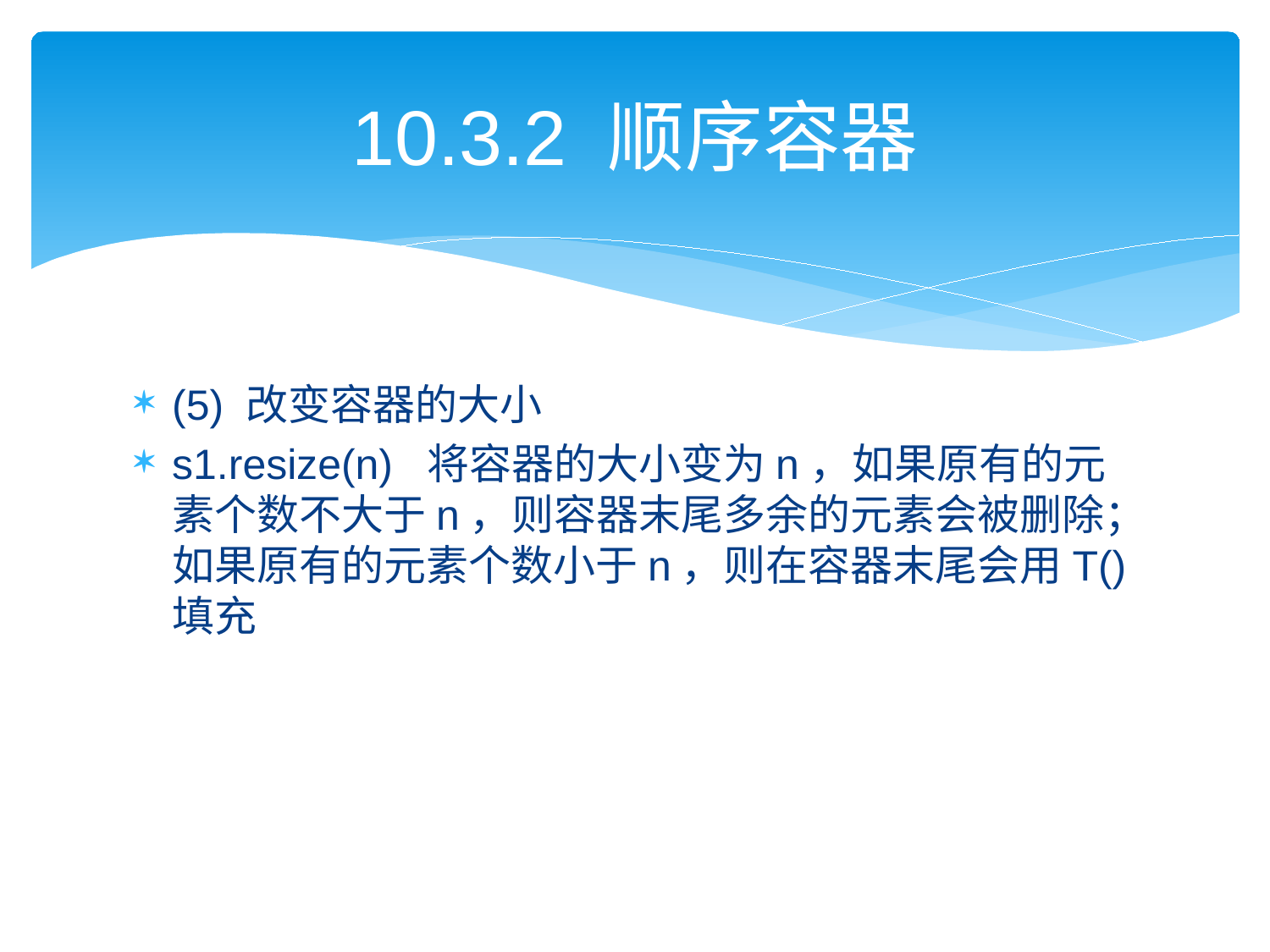

# 10.3.2 顺序容器
(5) 改变容器的大小
s1.resize(n)  将容器的大小变为n，如果原有的元素个数不大于n，则容器末尾多余的元素会被删除；如果原有的元素个数小于n，则在容器末尾会用T()填充